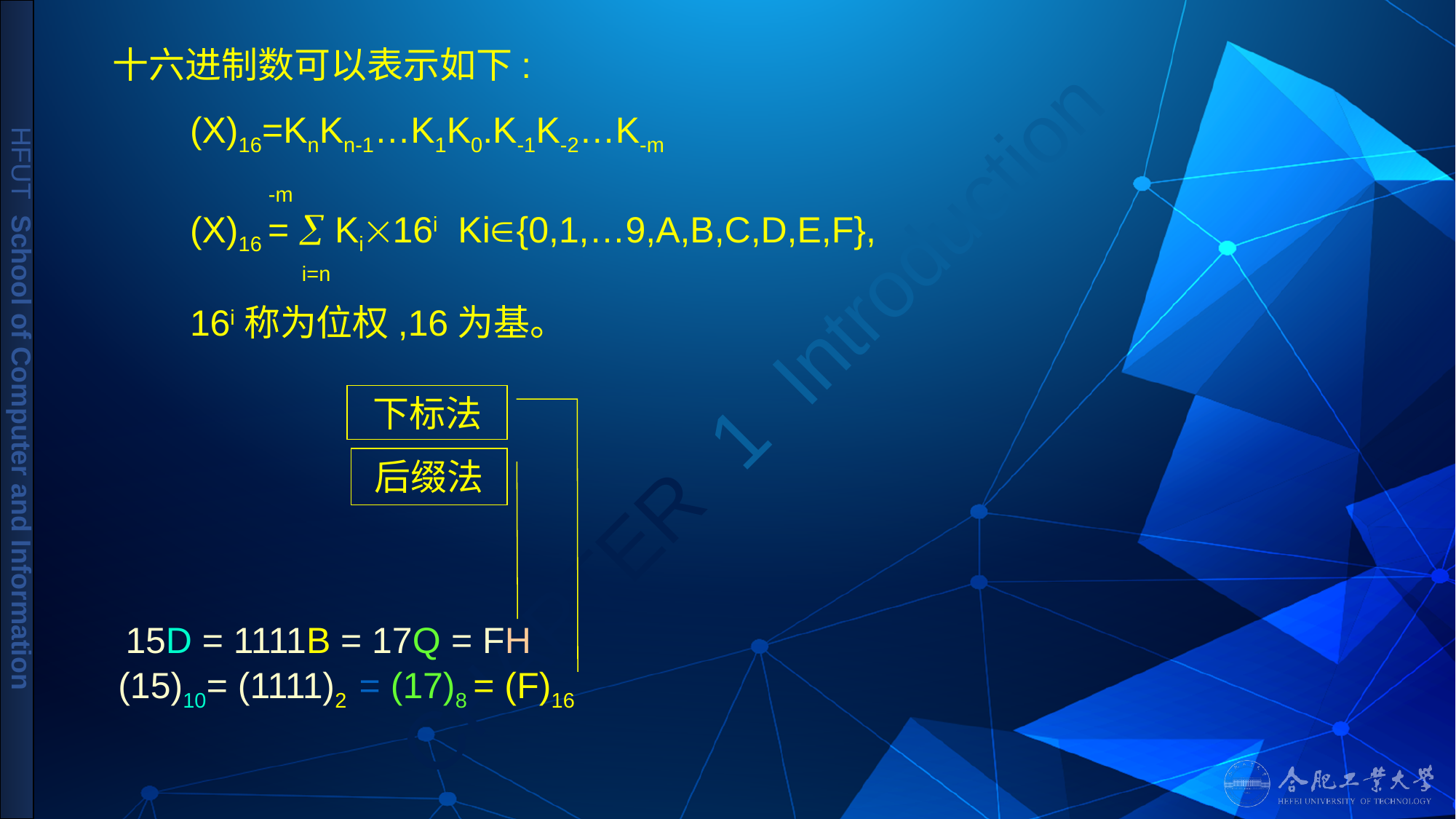

# 十六进制数可以表示如下:
              (X)16=KnKn-1…K1K0.K-1K-2…K-m
                                   -m
              (X)16 = ∑ Ki×16i  Ki∈{0,1,…9,A,B,C,D,E,F},
                         i=n
              16i称为位权,16为基。
下标法
后缀法
15D = 1111B = 17Q = FH
(15)10= (1111)2
 = (17)8
  = (F)16